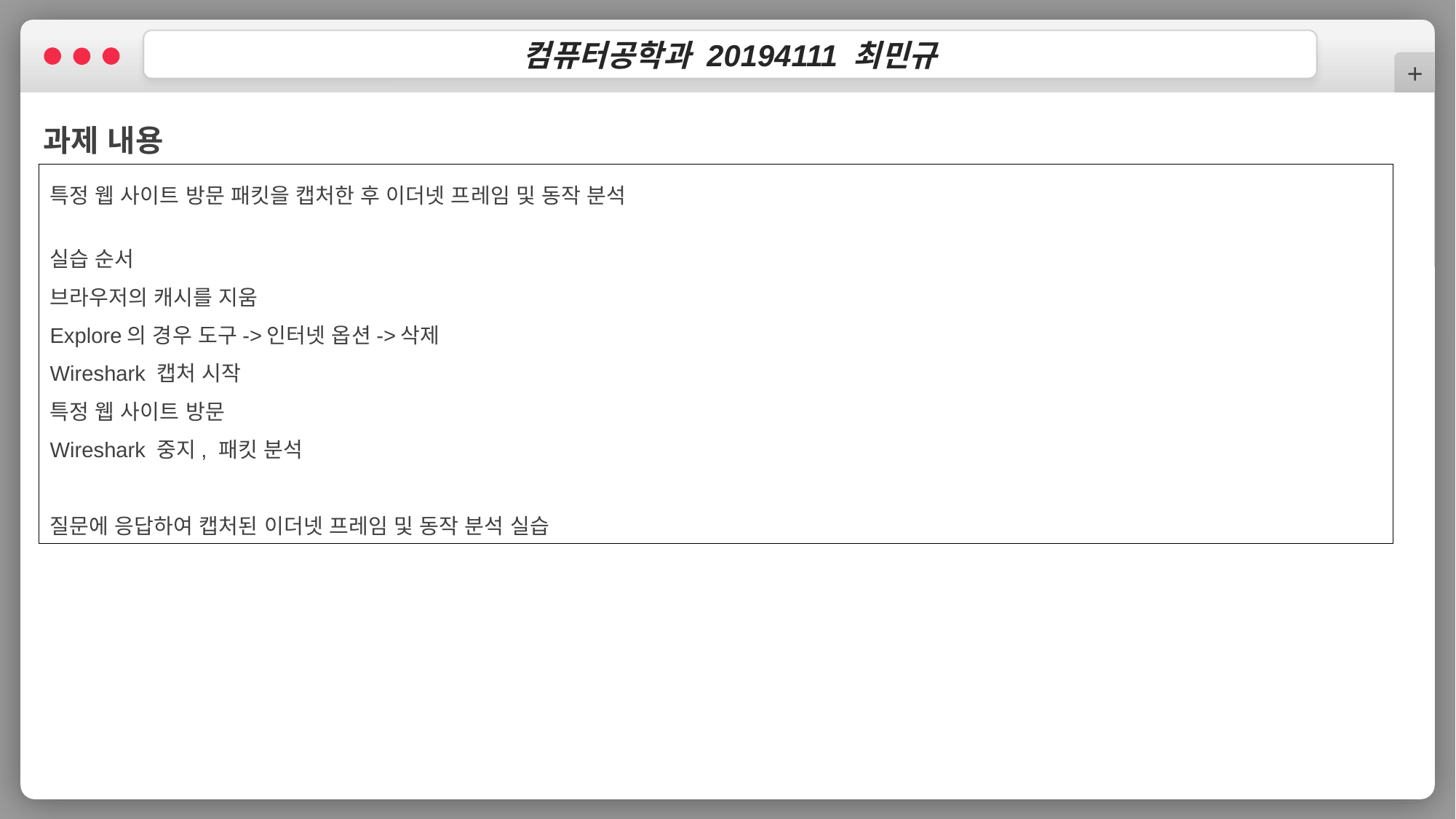

컴퓨터공학과 20194111 최민규

+
과제 내용
특정 웹 사이트 방문 패킷을 캡처한 후 이더넷 프레임 및 동작 분석
실습 순서
브라우저의 캐시를 지움
Explore의 경우 도구->인터넷 옵션->삭제
Wireshark 캡처 시작
특정 웹 사이트 방문
Wireshark 중지, 패킷 분석
질문에 응답하여 캡처된 이더넷 프레임 및 동작 분석 실습